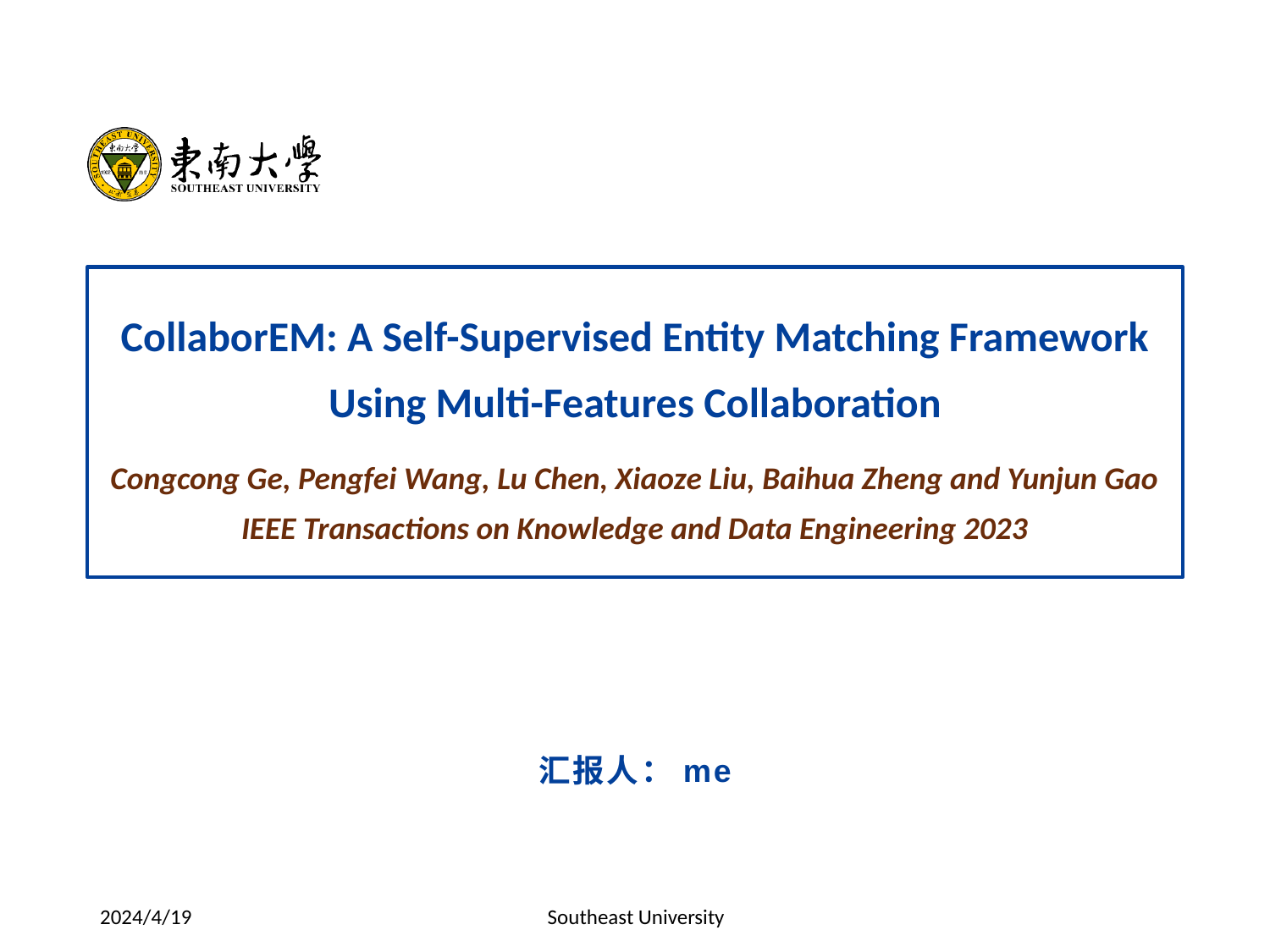

CollaborEM: A Self-Supervised Entity Matching Framework Using Multi-Features Collaboration
Congcong Ge, Pengfei Wang, Lu Chen, Xiaoze Liu, Baihua Zheng and Yunjun Gao
IEEE Transactions on Knowledge and Data Engineering 2023
汇报人：me